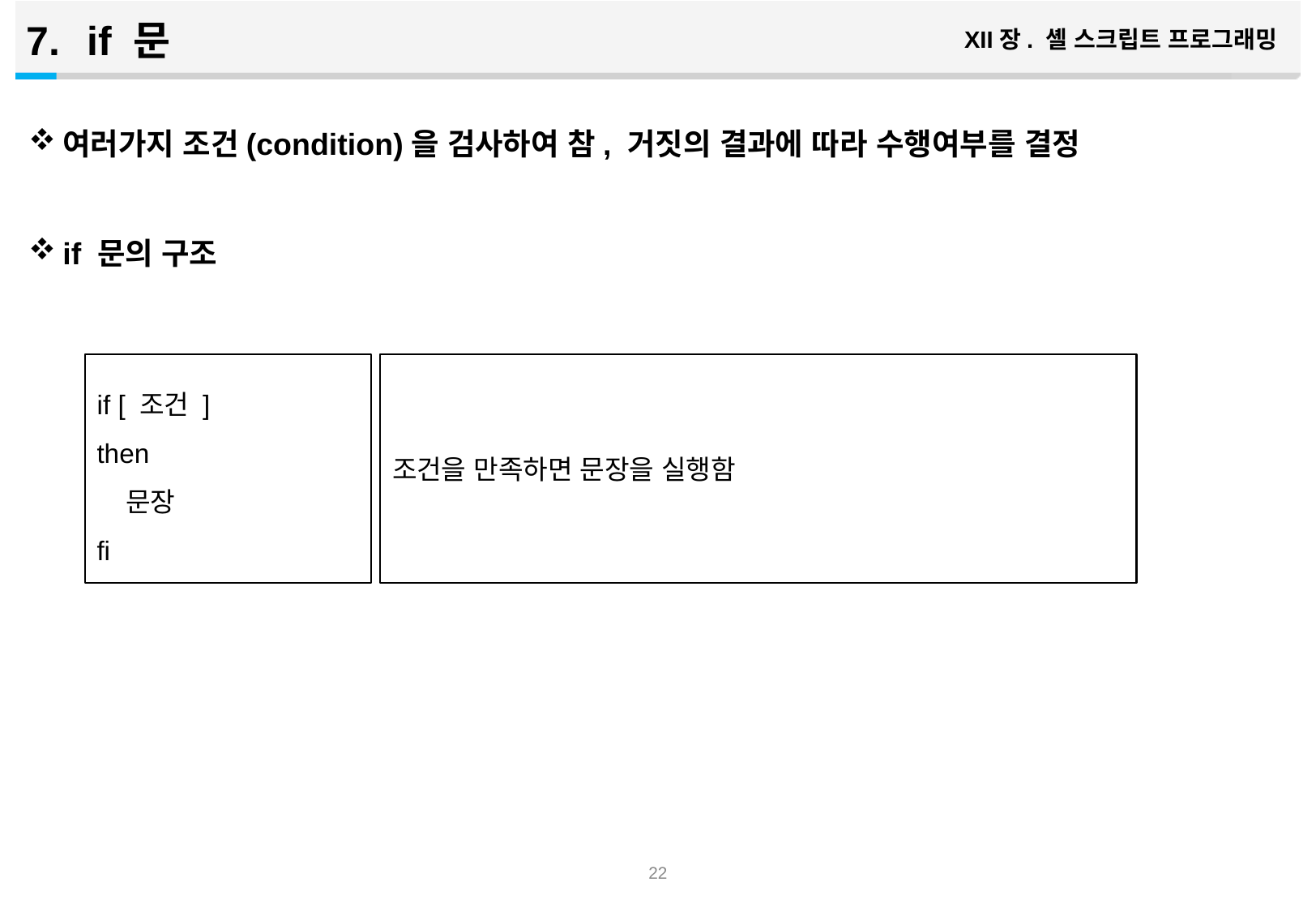

if 문
XII장. 셸 스크립트 프로그래밍
여러가지 조건(condition)을 검사하여 참, 거짓의 결과에 따라 수행여부를 결정

if 문의 구조
조건을 만족하면 문장을 실행함
if [ 조건 ]
then
   문장
fi
22